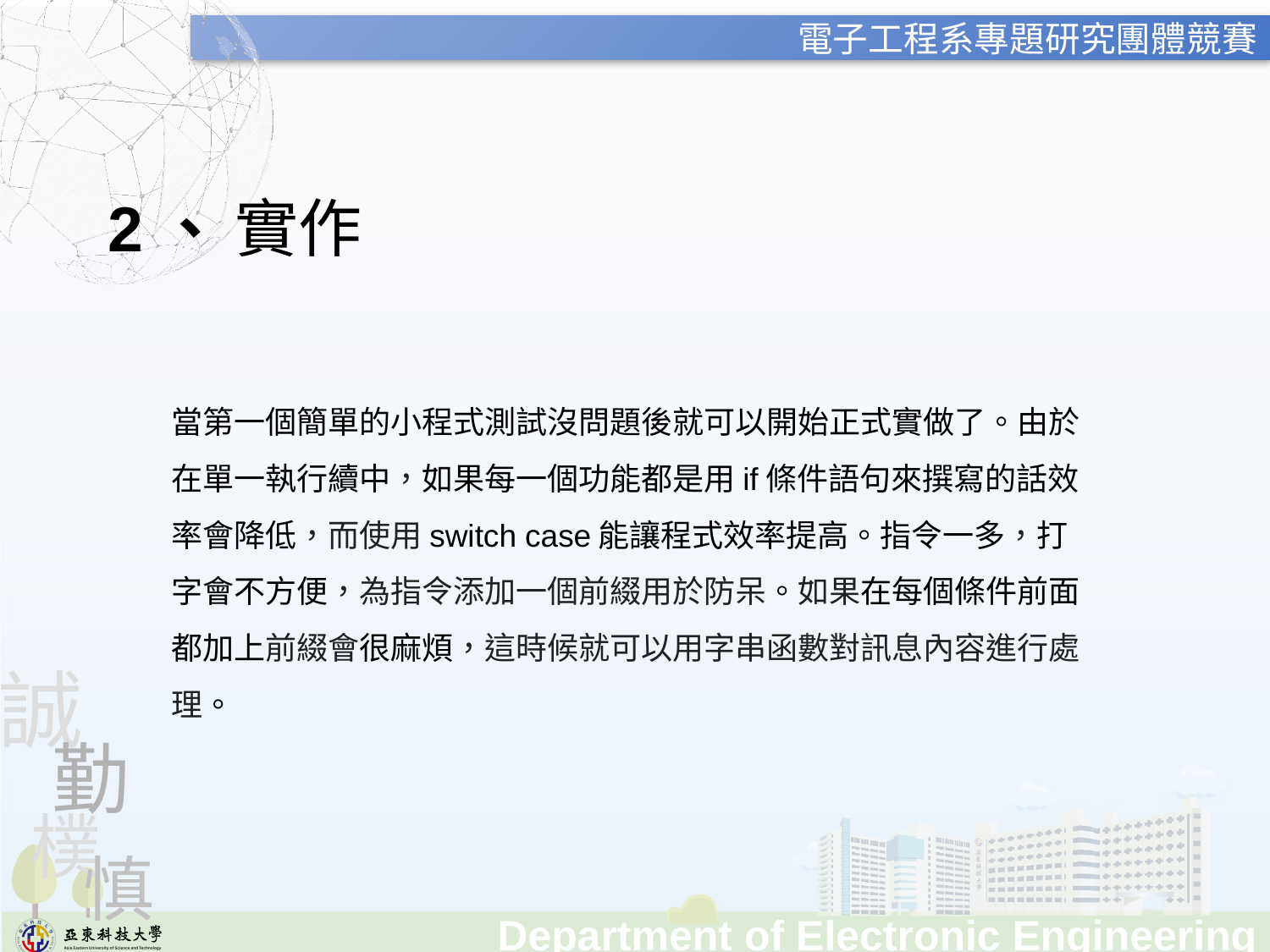

# 2、	實作
當第一個簡單的小程式測試沒問題後就可以開始正式實做了。由於在單一執行續中，如果每一個功能都是用if條件語句來撰寫的話效率會降低，而使用switch case能讓程式效率提高。指令一多，打字會不方便，為指令添加一個前綴用於防呆。如果在每個條件前面都加上前綴會很麻煩，這時候就可以用字串函數對訊息內容進行處理。